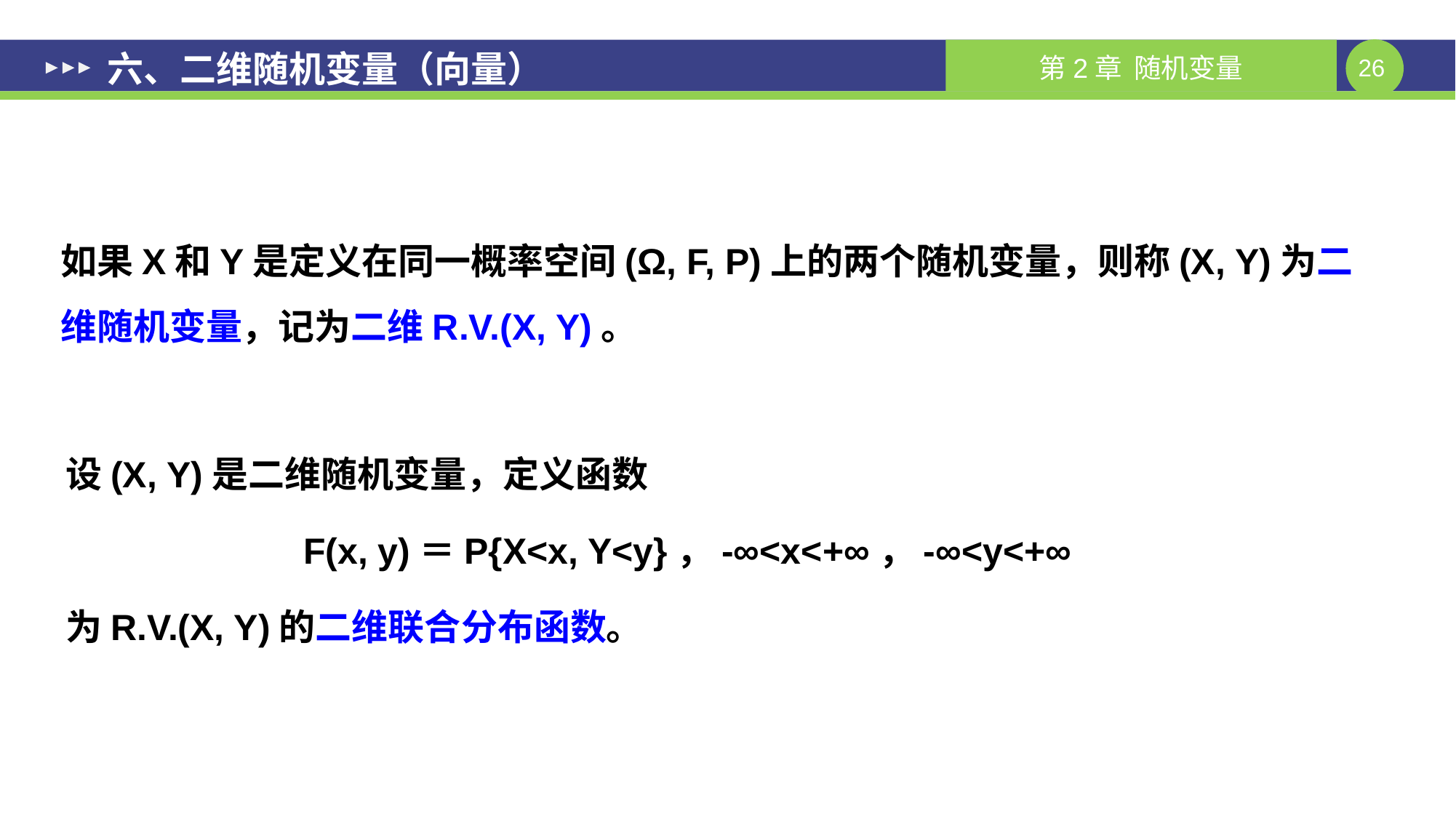

# 六、二维随机变量（向量）
如果X和Y是定义在同一概率空间(Ω, F, P)上的两个随机变量，则称(X, Y)为二维随机变量，记为二维R.V.(X, Y)。
设(X, Y)是二维随机变量，定义函数
F(x, y)＝P{X<x, Y<y}，-∞<x<+∞，-∞<y<+∞
为R.V.(X, Y)的二维联合分布函数。